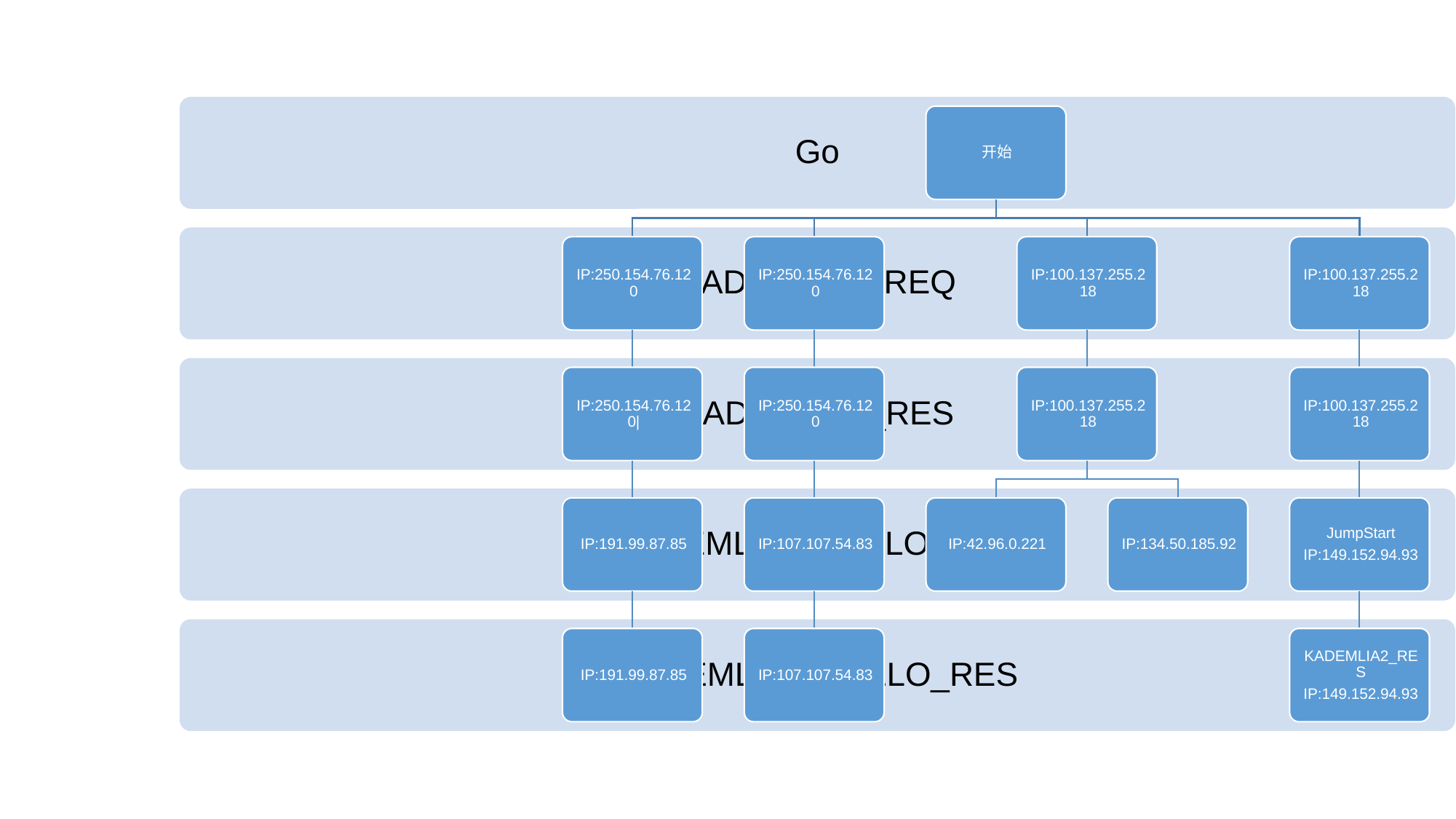

KADEMLIA2_HELLO_RES
KADEMLIA2_HELLO_REQ
KADEMLIA2_RES
KADEMLIA2_REQ
Go
开始
IP:250.154.76.120
IP:250.154.76.120|
IP:191.99.87.85
IP:191.99.87.85
IP:250.154.76.120
IP:250.154.76.120
IP:107.107.54.83
IP:107.107.54.83
IP:100.137.255.218
IP:100.137.255.218
IP:42.96.0.221
IP:134.50.185.92
IP:100.137.255.218
IP:100.137.255.218
JumpStart
IP:149.152.94.93
KADEMLIA2_RES
IP:149.152.94.93